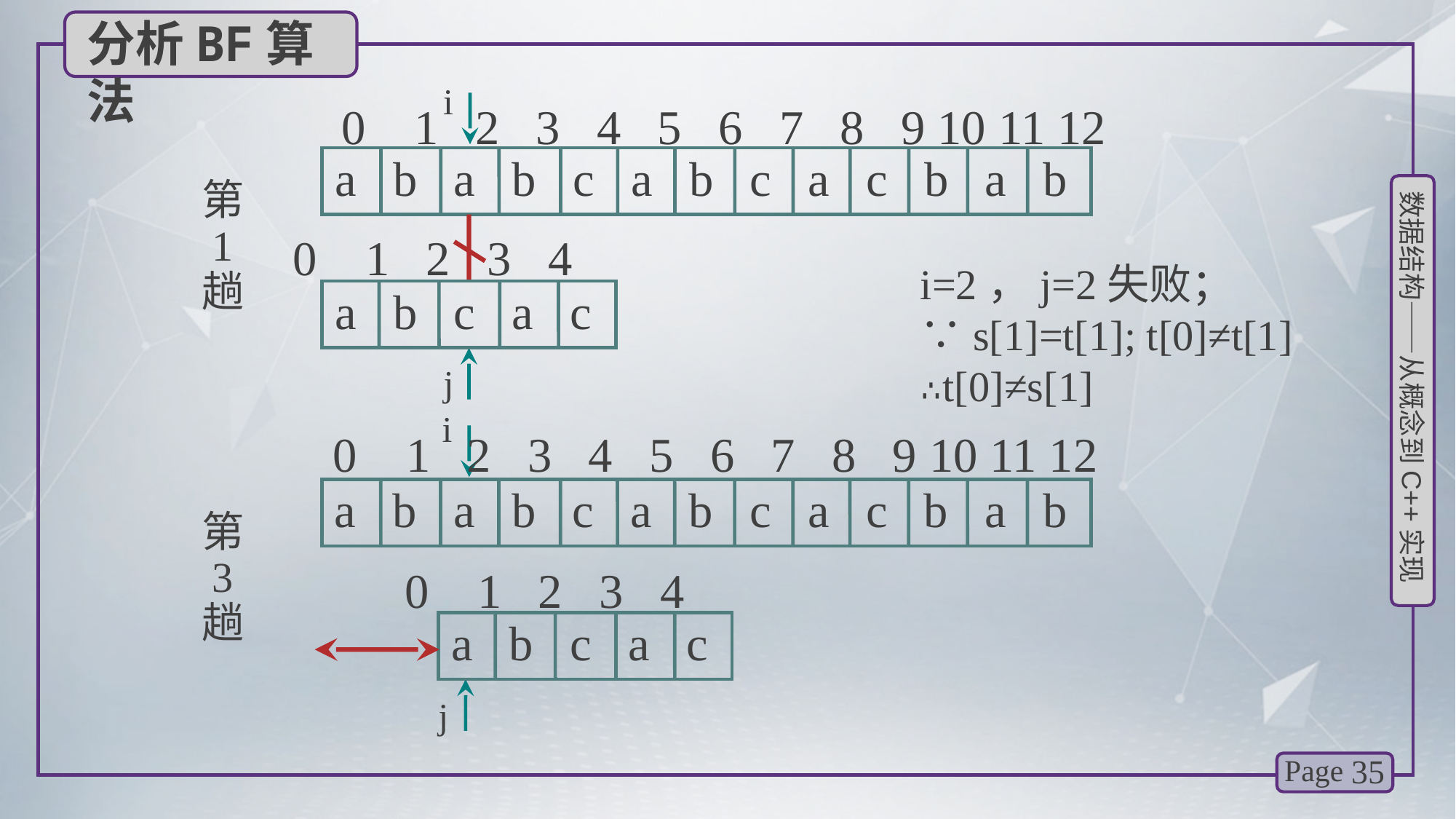

分析BF算法

i

j
0    1   2   3   4   5   6   7   8   9 10 11 12
a   b   a   b   c   a   b   c   a   c   b   a   b

第
 1
趟
0    1   2   3   4
i=2，j=2失败； ∵s[1]=t[1]; t[0]≠t[1]
∴t[0]≠s[1]

a   b   c   a   c

i

0    1   2   3   4   5   6   7   8   9 10 11 12
a   b   a   b   c   a   b   c   a   c   b   a   b

第
 3
趟
0    1   2   3   4

a   b   c   a   c

j